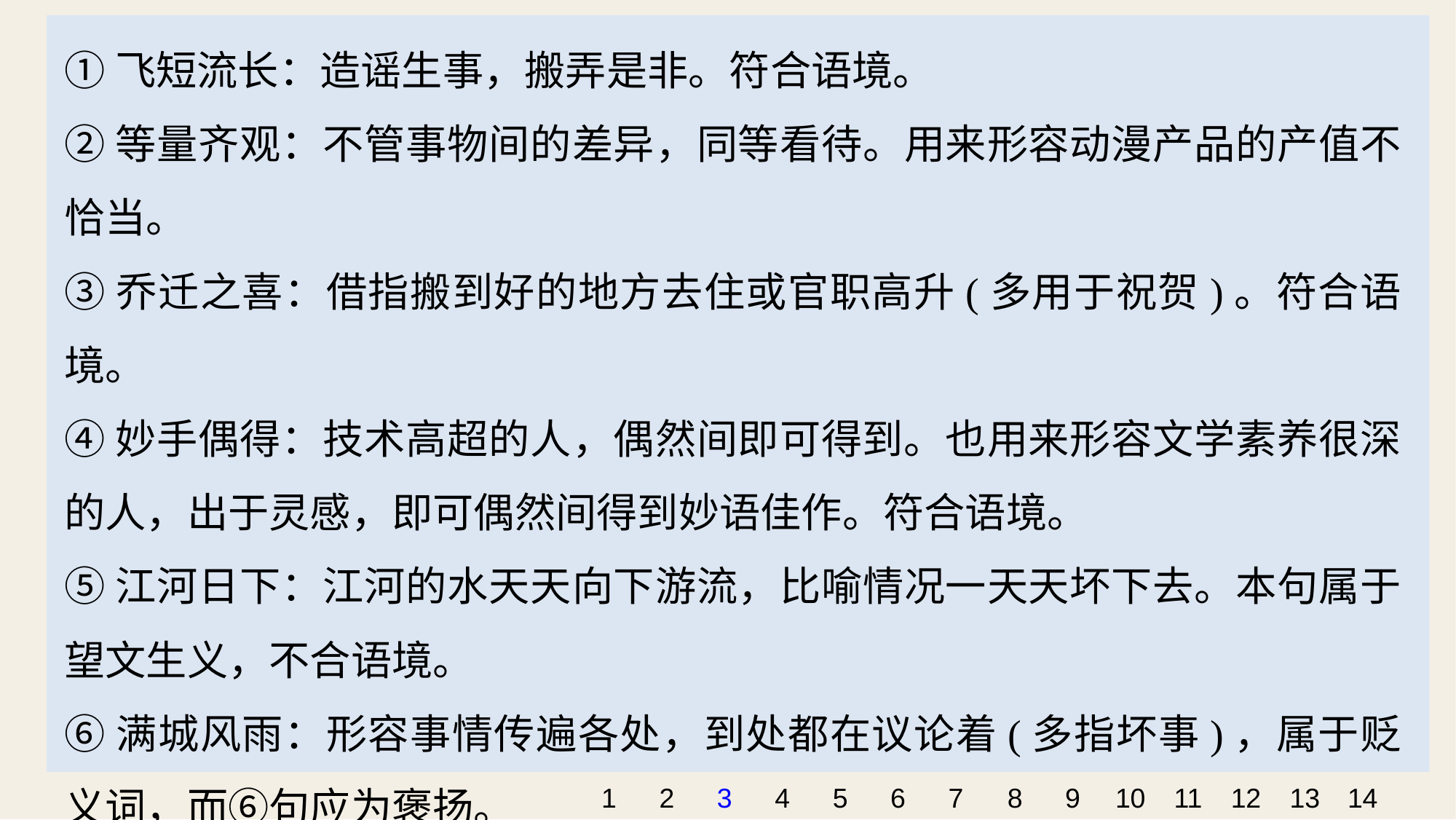

①飞短流长：造谣生事，搬弄是非。符合语境。
②等量齐观：不管事物间的差异，同等看待。用来形容动漫产品的产值不恰当。
③乔迁之喜：借指搬到好的地方去住或官职高升(多用于祝贺)。符合语境。
④妙手偶得：技术高超的人，偶然间即可得到。也用来形容文学素养很深的人，出于灵感，即可偶然间得到妙语佳作。符合语境。
⑤江河日下：江河的水天天向下游流，比喻情况一天天坏下去。本句属于望文生义，不合语境。
⑥满城风雨：形容事情传遍各处，到处都在议论着(多指坏事)，属于贬义词，而⑥句应为褒扬。

1
2
3
4
5
6
7
8
9
10
11
12
13
14